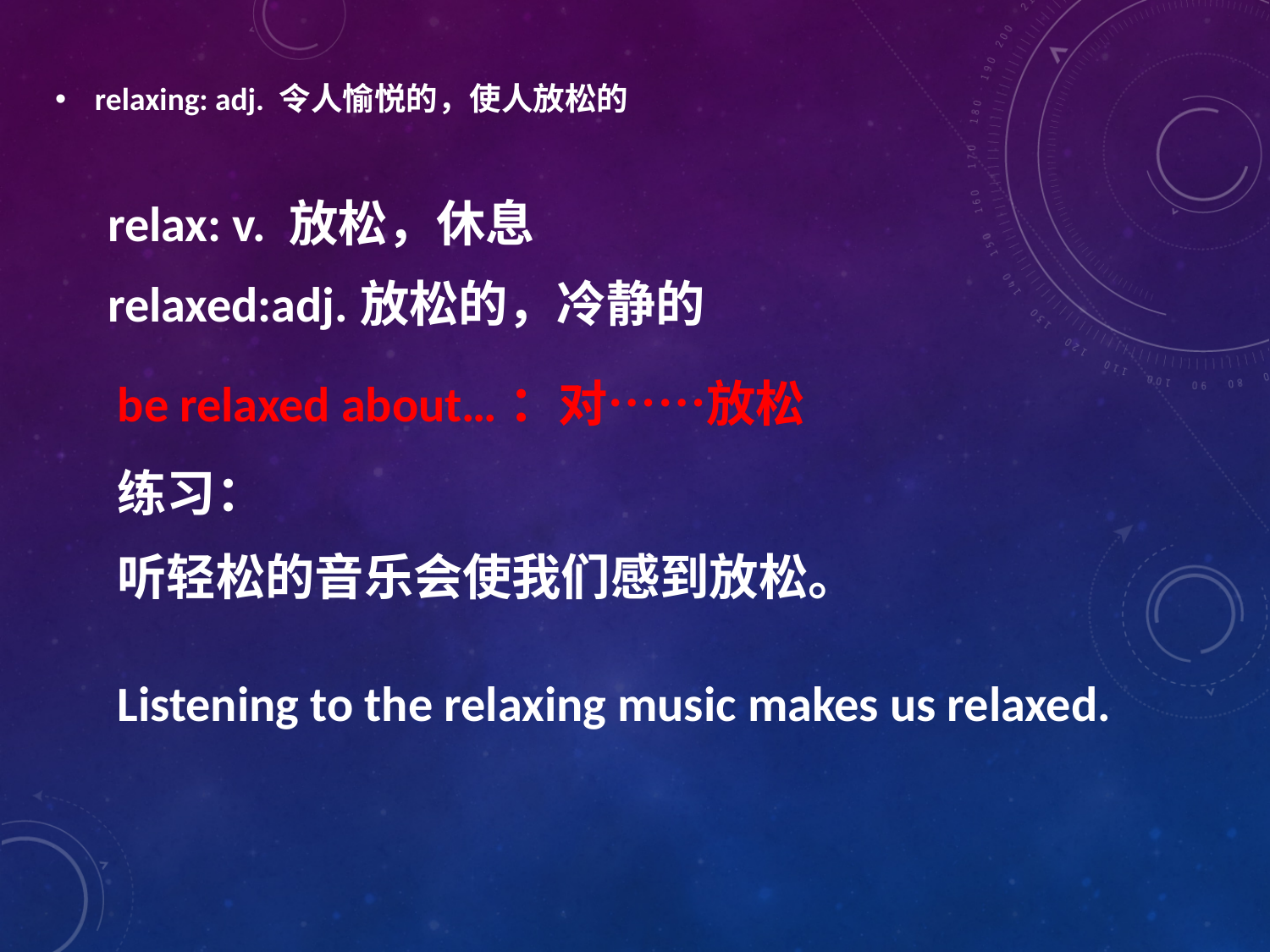

relaxing: adj. 令人愉悦的，使人放松的

relax: v. 放松，休息
relaxed:adj.放松的，冷静的
be relaxed about…：对……放松
练习：
听轻松的音乐会使我们感到放松。
Listening to the relaxing music makes us relaxed.